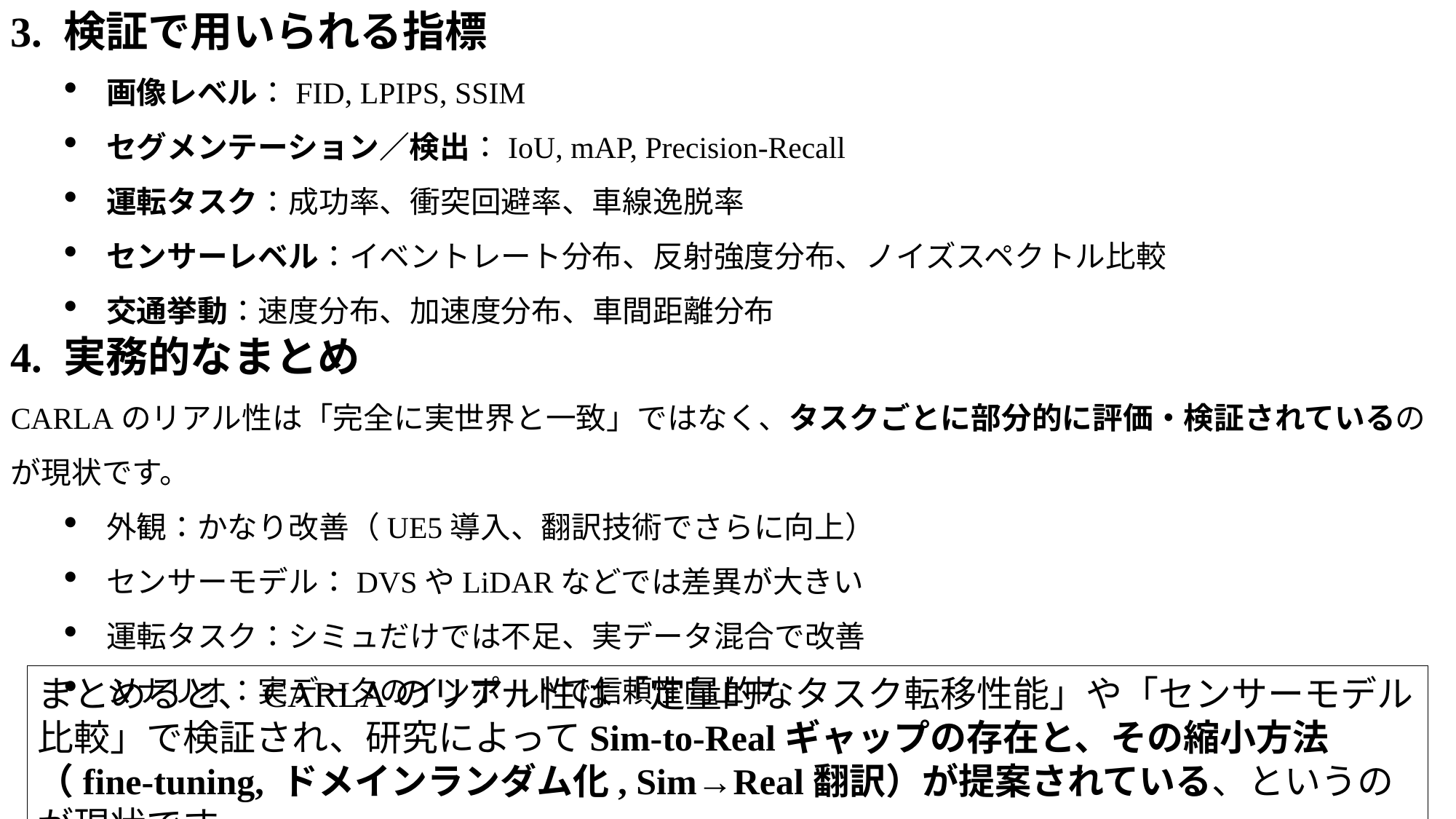

3. 検証で用いられる指標
画像レベル：FID, LPIPS, SSIM
セグメンテーション／検出：IoU, mAP, Precision-Recall
運転タスク：成功率、衝突回避率、車線逸脱率
センサーレベル：イベントレート分布、反射強度分布、ノイズスペクトル比較
交通挙動：速度分布、加速度分布、車間距離分布
4. 実務的なまとめ
CARLAのリアル性は「完全に実世界と一致」ではなく、タスクごとに部分的に評価・検証されているのが現状です。
外観：かなり改善（UE5導入、翻訳技術でさらに向上）
センサーモデル：DVSやLiDARなどでは差異が大きい
運転タスク：シミュだけでは不足、実データ混合で改善
シナリオ：実データのインポートで信頼性向上中
まとめると、CARLAのリアル性は「定量的なタスク転移性能」や「センサーモデル比較」で検証され、研究によってSim-to-Realギャップの存在と、その縮小方法（fine-tuning, ドメインランダム化, Sim→Real翻訳）が提案されている、というのが現状です。